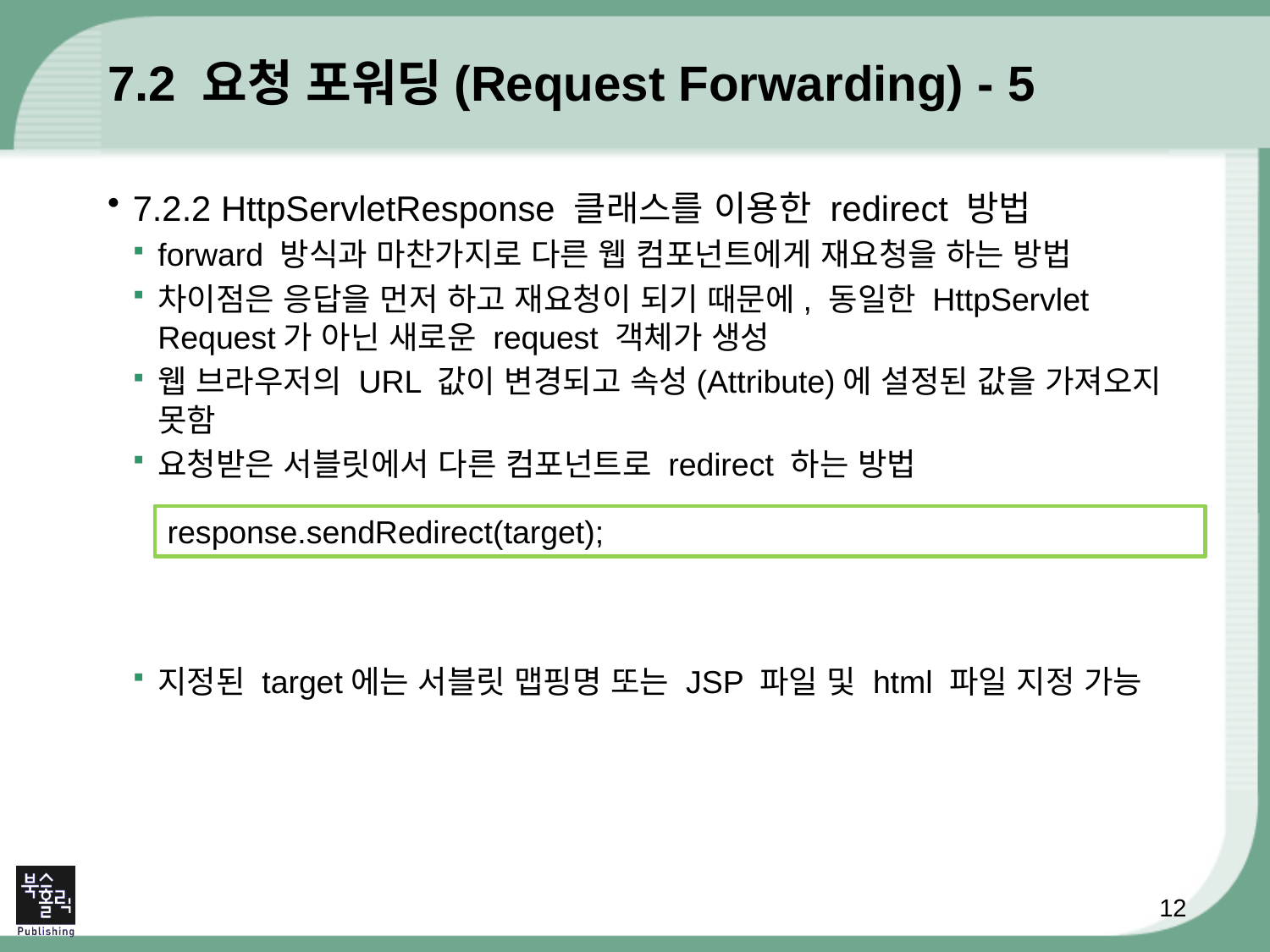

# 7.2 요청 포워딩(Request Forwarding) - 5
7.2.2 HttpServletResponse 클래스를 이용한 redirect 방법
forward 방식과 마찬가지로 다른 웹 컴포넌트에게 재요청을 하는 방법
차이점은 응답을 먼저 하고 재요청이 되기 때문에, 동일한 HttpServlet Request가 아닌 새로운 request 객체가 생성
웹 브라우저의 URL 값이 변경되고 속성(Attribute)에 설정된 값을 가져오지 못함
요청받은 서블릿에서 다른 컴포넌트로 redirect 하는 방법

지정된 target에는 서블릿 맵핑명 또는 JSP 파일 및 html 파일 지정 가능
response.sendRedirect(target);
12